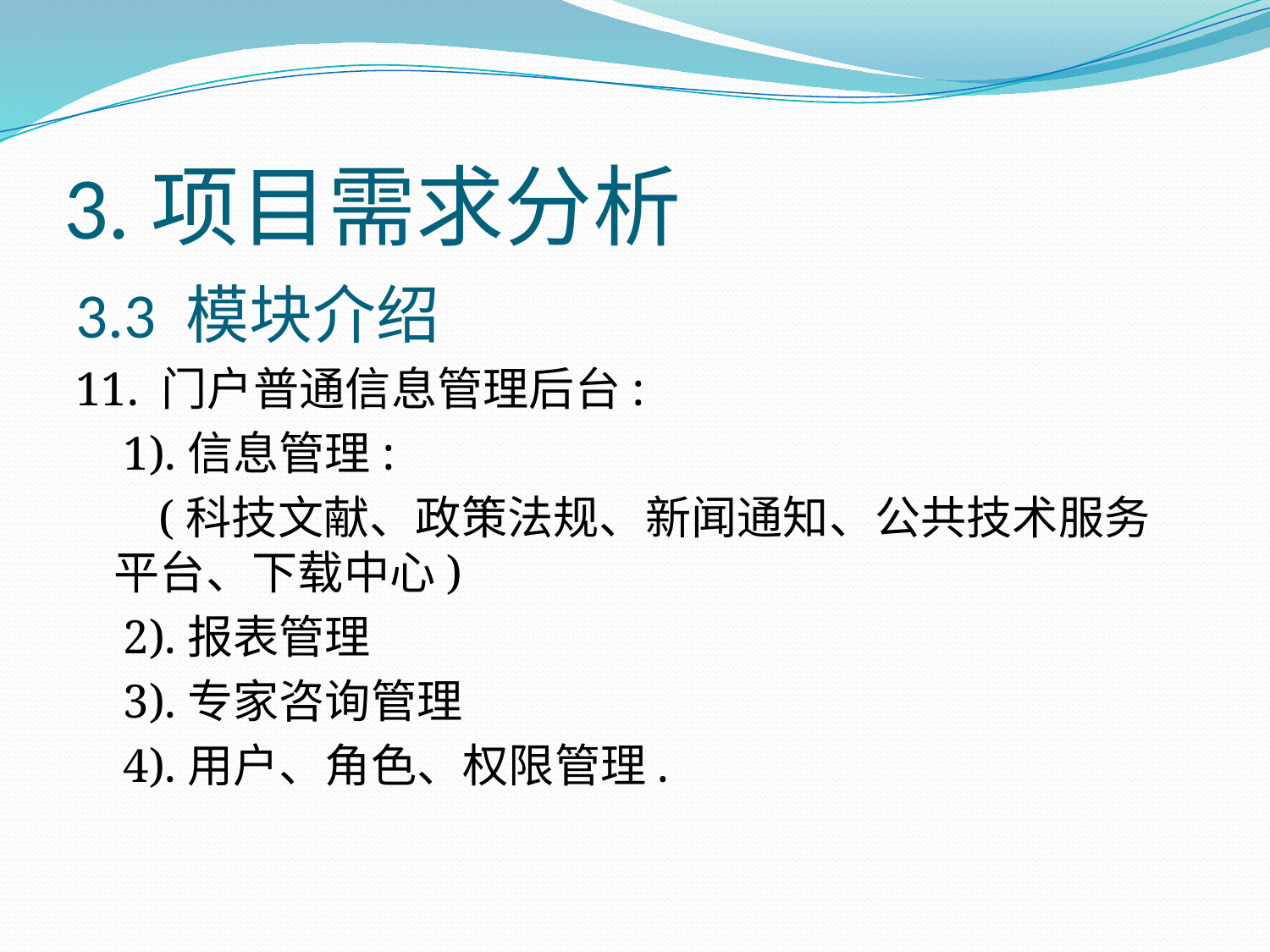

# 3.项目需求分析
3.3 模块介绍
11. 门户普通信息管理后台:
    1).信息管理:
       (科技文献、政策法规、新闻通知、公共技术服务平台、下载中心)
    2).报表管理
    3).专家咨询管理
    4).用户、角色、权限管理.